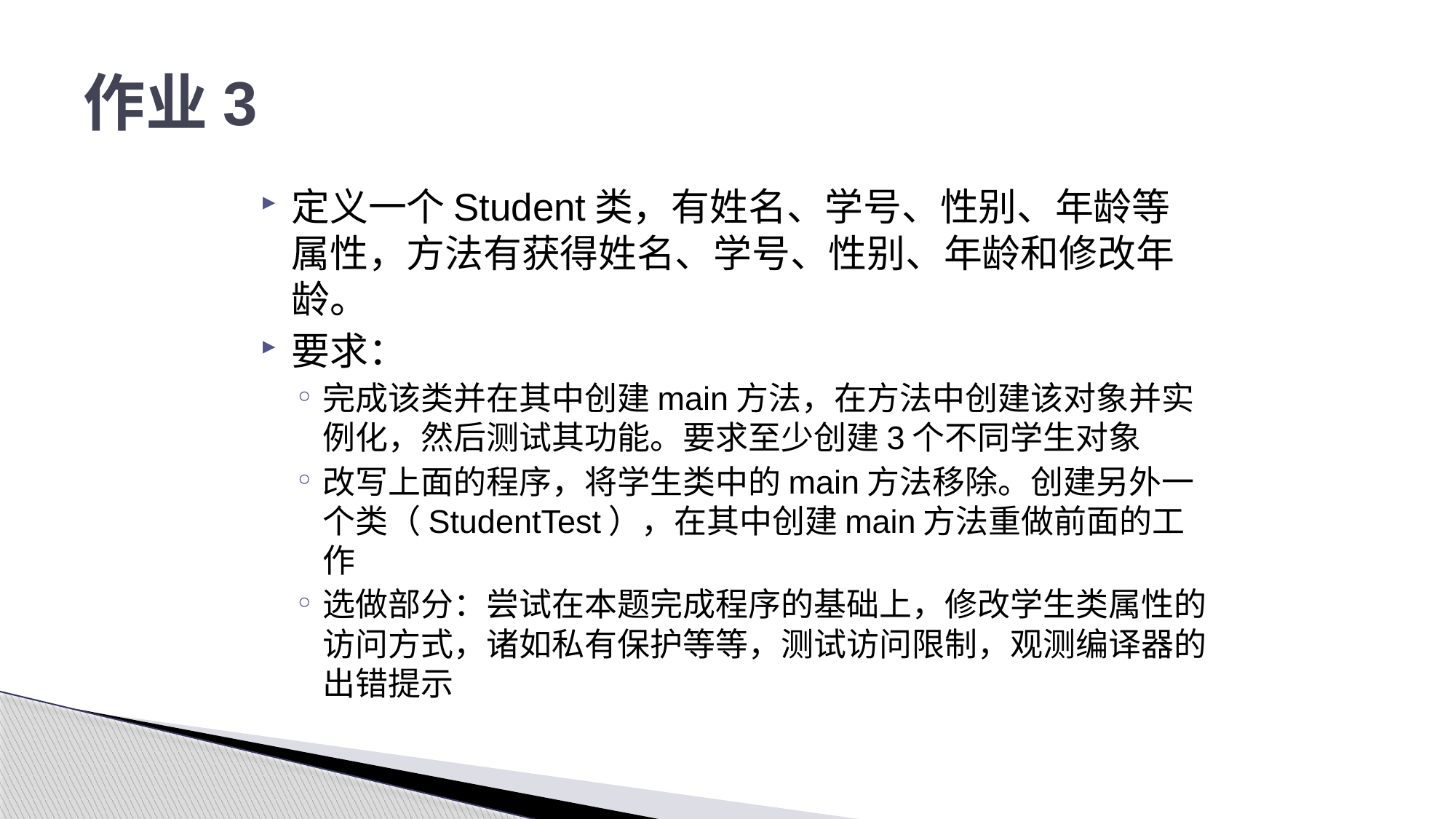

# 作业3
定义一个Student类，有姓名、学号、性别、年龄等属性，方法有获得姓名、学号、性别、年龄和修改年龄。
要求：
完成该类并在其中创建main方法，在方法中创建该对象并实例化，然后测试其功能。要求至少创建3个不同学生对象
改写上面的程序，将学生类中的main方法移除。创建另外一个类（StudentTest），在其中创建main方法重做前面的工作
选做部分：尝试在本题完成程序的基础上，修改学生类属性的访问方式，诸如私有保护等等，测试访问限制，观测编译器的出错提示